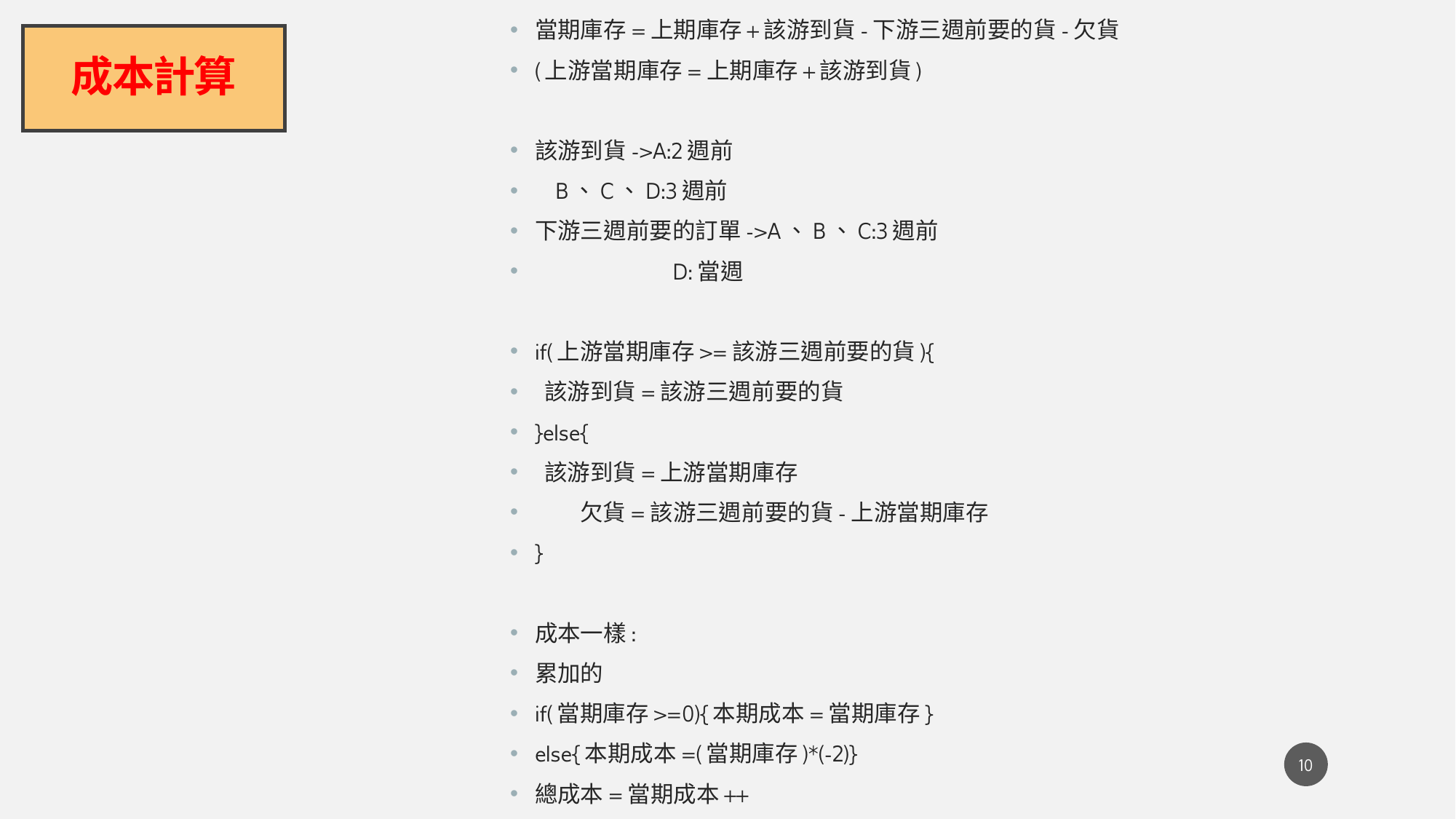

當期庫存=上期庫存+該游到貨-下游三週前要的貨-欠貨
(上游當期庫存=上期庫存+該游到貨)

該游到貨->A:2週前
   B、C、D:3週前
下游三週前要的訂單->A、B、C:3週前
                    D:當週

if(上游當期庫存>=該游三週前要的貨){
 該游到貨=該游三週前要的貨
}else{
 該游到貨=上游當期庫存
        欠貨=該游三週前要的貨-上游當期庫存
}

成本一樣:
累加的
if(當期庫存>=0){本期成本=當期庫存}
else{本期成本=(當期庫存)*(-2)}
總成本=當期成本++
# 成本計算
10